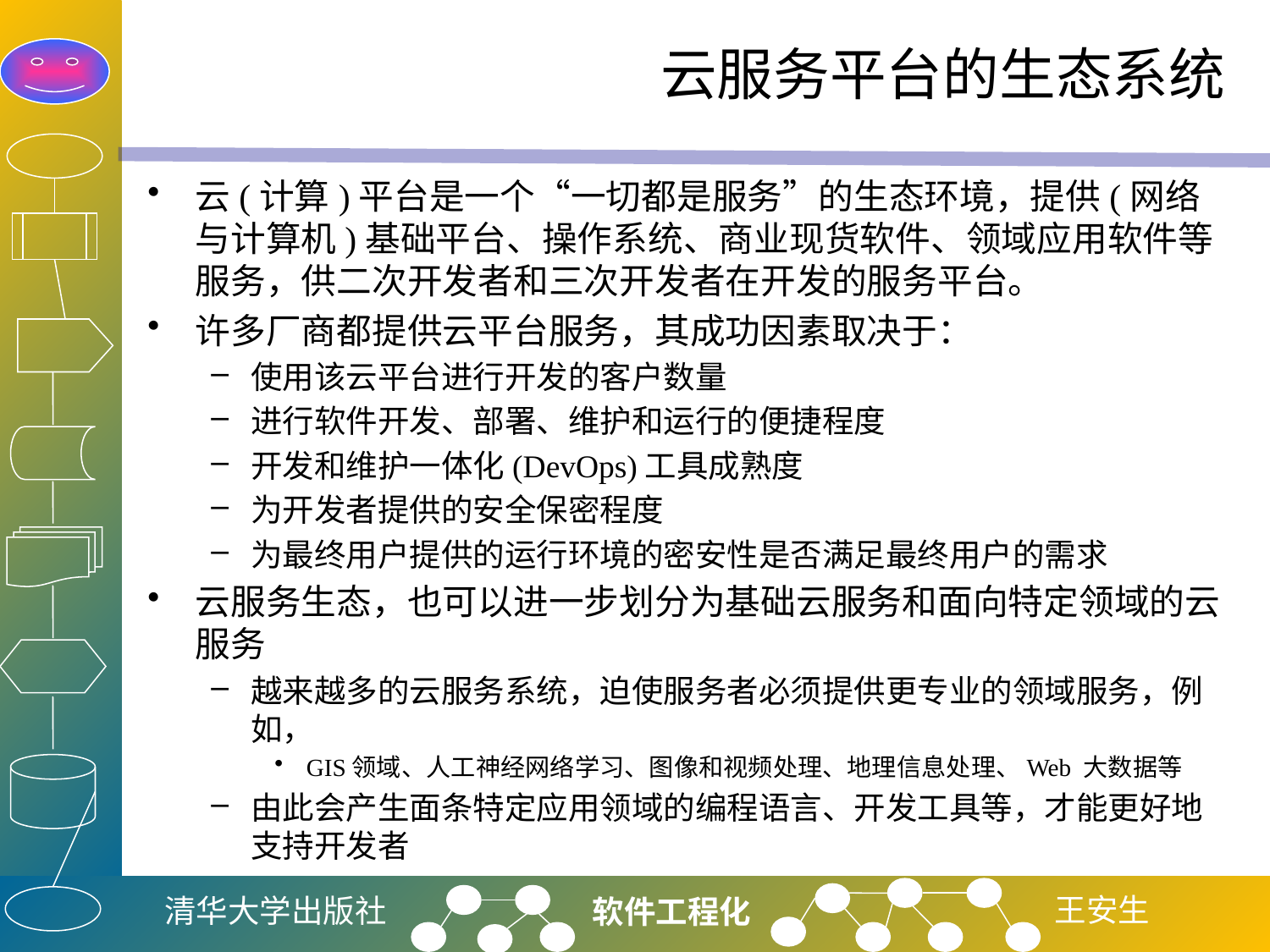

# 云服务平台的生态系统
云(计算)平台是一个“一切都是服务”的生态环境，提供(网络与计算机)基础平台、操作系统、商业现货软件、领域应用软件等服务，供二次开发者和三次开发者在开发的服务平台。
许多厂商都提供云平台服务，其成功因素取决于：
使用该云平台进行开发的客户数量
进行软件开发、部署、维护和运行的便捷程度
开发和维护一体化(DevOps)工具成熟度
为开发者提供的安全保密程度
为最终用户提供的运行环境的密安性是否满足最终用户的需求
云服务生态，也可以进一步划分为基础云服务和面向特定领域的云服务
越来越多的云服务系统，迫使服务者必须提供更专业的领域服务，例如，
GIS领域、人工神经网络学习、图像和视频处理、地理信息处理、Web 大数据等
由此会产生面条特定应用领域的编程语言、开发工具等，才能更好地支持开发者